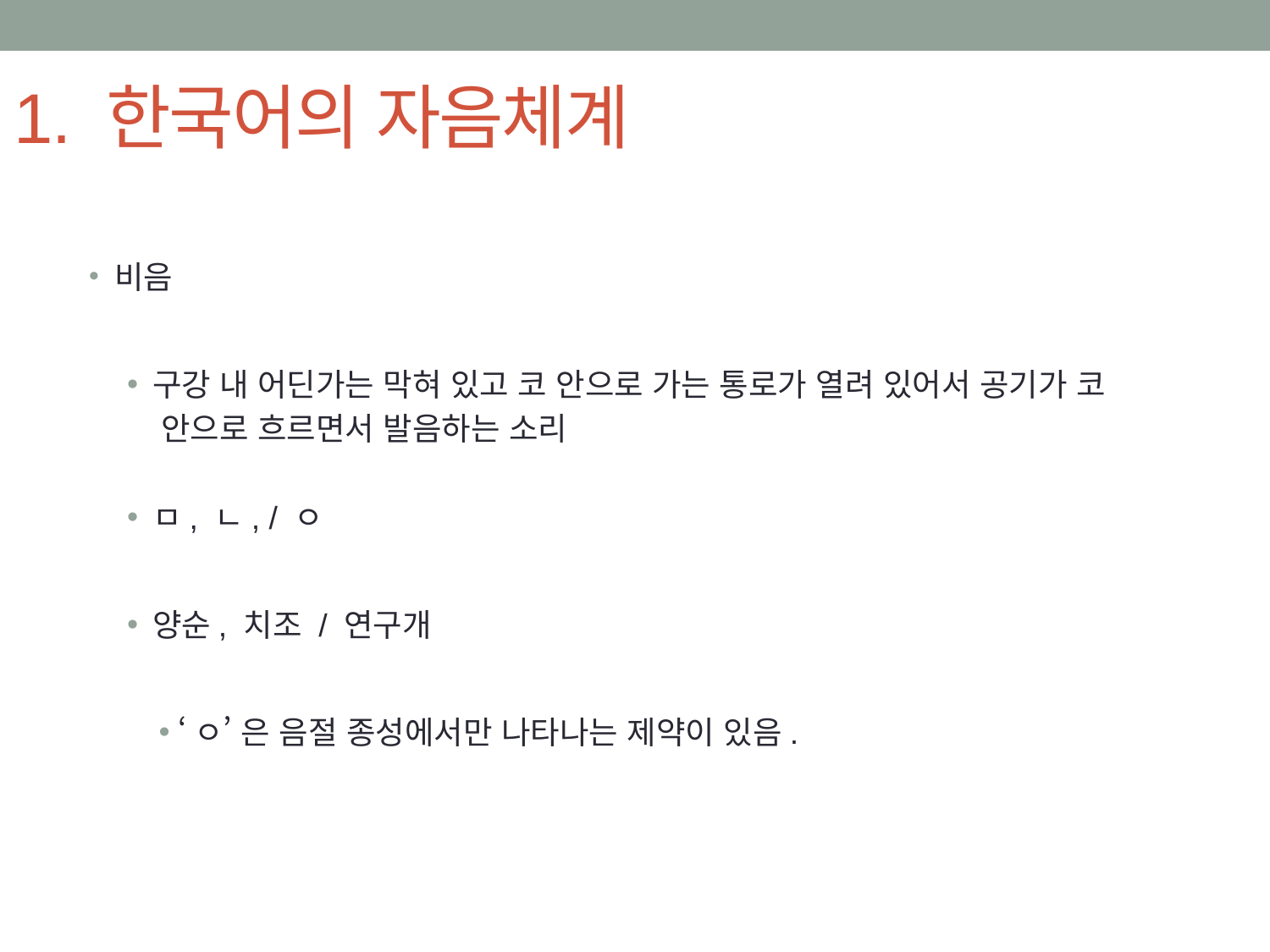

# 1. 한국어의 자음체계

비음

구강 내 어딘가는 막혀 있고 코 안으로 가는 통로가 열려 있어서 공기가 코
   안으로 흐르면서 발음하는 소리

ㅁ, ㄴ, / ㅇ

양순, 치조 / 연구개

‘ㅇ’ 은 음절 종성에서만 나타나는 제약이 있음.